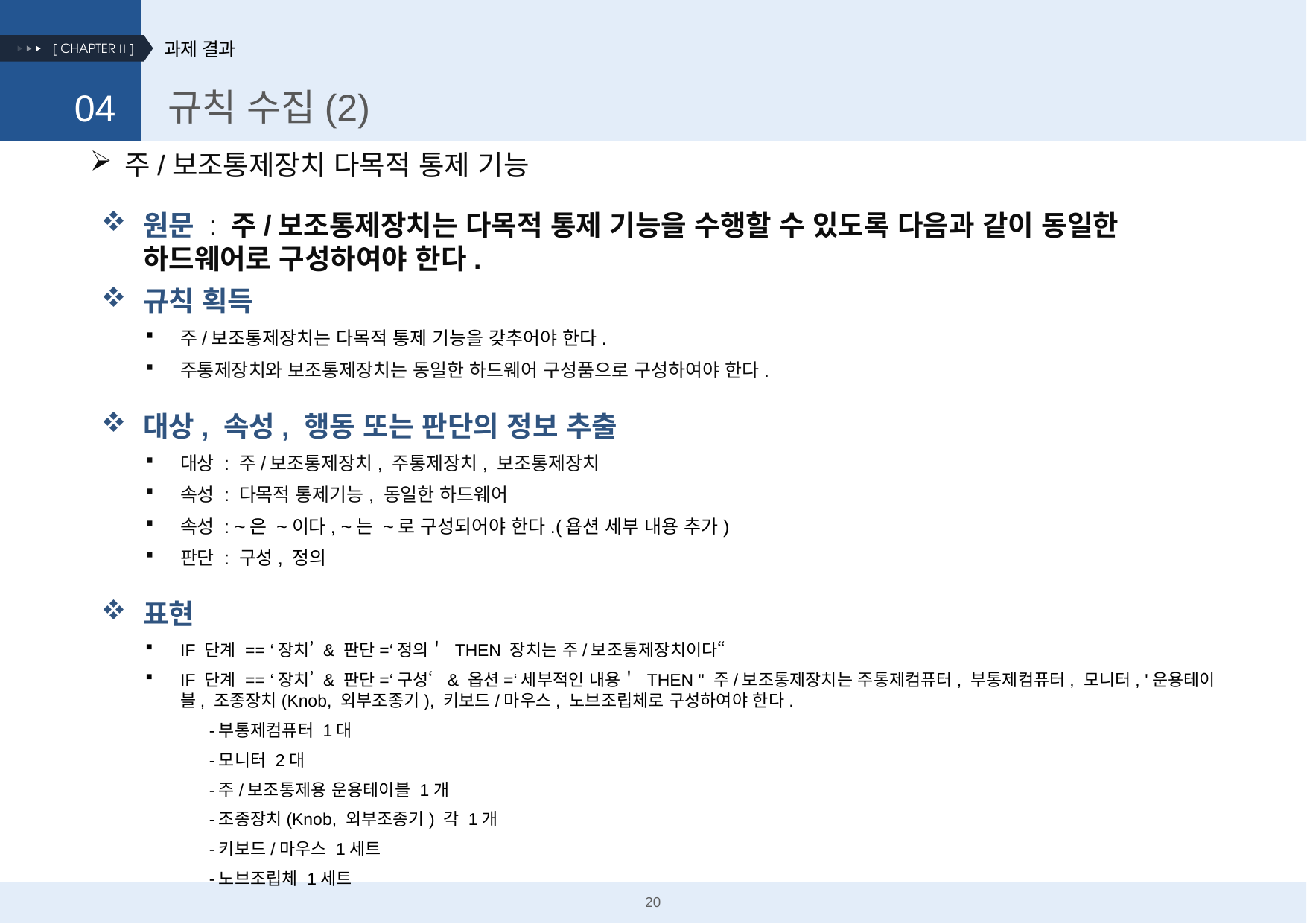

규칙 수집(2)
04
주/보조통제장치 다목적 통제 기능
원문 : 주/보조통제장치는 다목적 통제 기능을 수행할 수 있도록 다음과 같이 동일한 하드웨어로 구성하여야 한다.
규칙 획득
주/보조통제장치는 다목적 통제 기능을 갖추어야 한다.
주통제장치와 보조통제장치는 동일한 하드웨어 구성품으로 구성하여야 한다.
대상, 속성, 행동 또는 판단의 정보 추출
대상 : 주/보조통제장치, 주통제장치, 보조통제장치
속성 : 다목적 통제기능, 동일한 하드웨어
속성 : ~은 ~이다, ~는 ~로 구성되어야 한다.(욥션 세부 내용 추가)
판단 : 구성, 정의
표현
IF 단계 == ‘장치’ & 판단=‘정의＇ THEN 장치는 주/보조통제장치이다“
IF 단계 == ‘장치’ & 판단=‘구성‘  & 옵션=‘세부적인 내용＇ THEN " 주/보조통제장치는 주통제컴퓨터, 부통제컴퓨터, 모니터, '운용테이블, 조종장치(Knob, 외부조종기), 키보드/마우스, 노브조립체로 구성하여야 한다.
-부통제컴퓨터 1대
-모니터 2대
-주/보조통제용 운용테이블 1개
-조종장치(Knob, 외부조종기) 각 1개
-키보드/마우스 1세트
-노브조립체 1세트